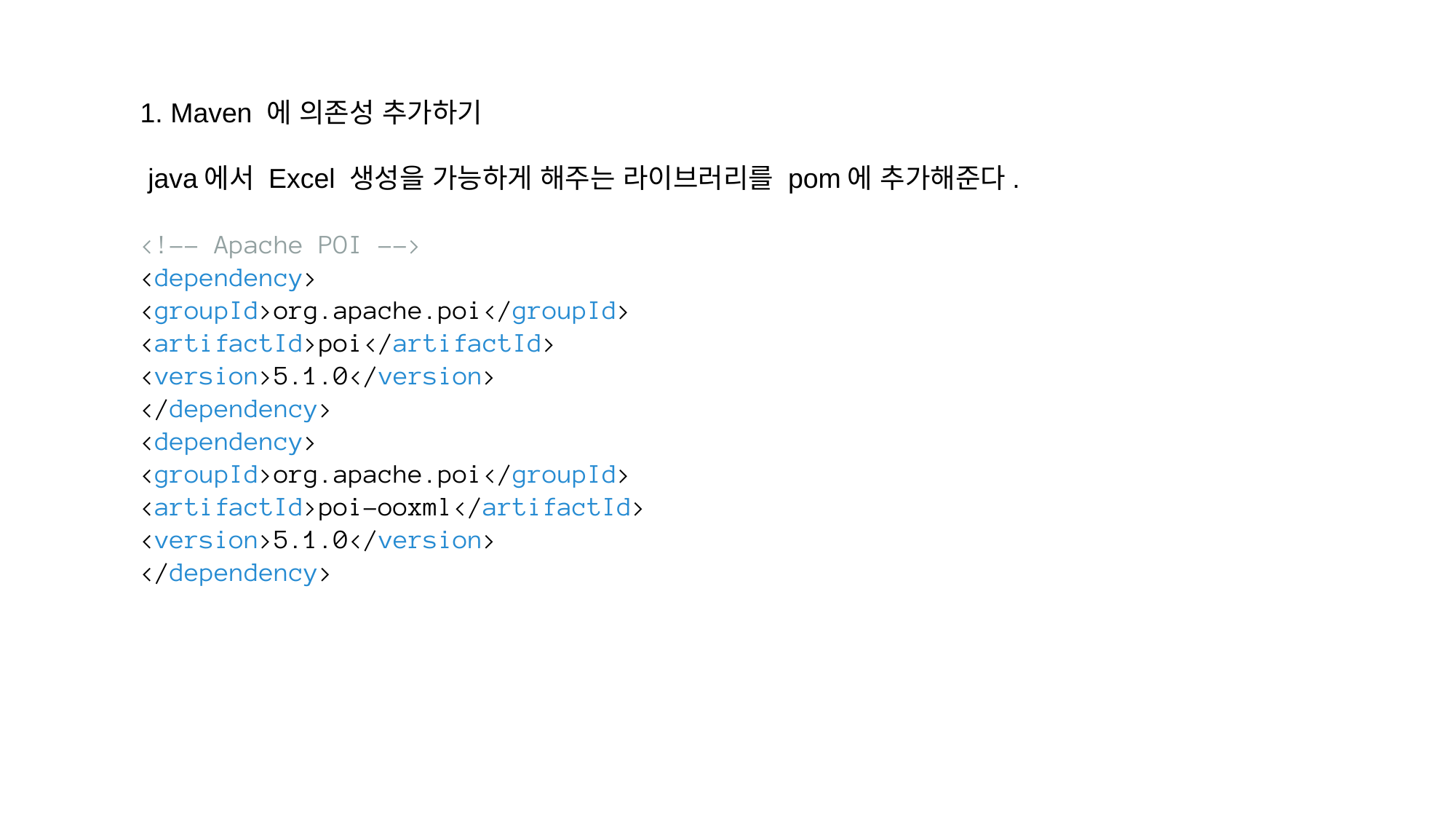

1. Maven 에 의존성 추가하기

 java에서 Excel 생성을 가능하게 해주는 라이브러리를 pom에 추가해준다.

<!-- Apache POI -->
<dependency>
<groupId>org.apache.poi</groupId>
<artifactId>poi</artifactId>
<version>5.1.0</version>
</dependency>
<dependency>
<groupId>org.apache.poi</groupId>
<artifactId>poi-ooxml</artifactId>
<version>5.1.0</version>
</dependency>